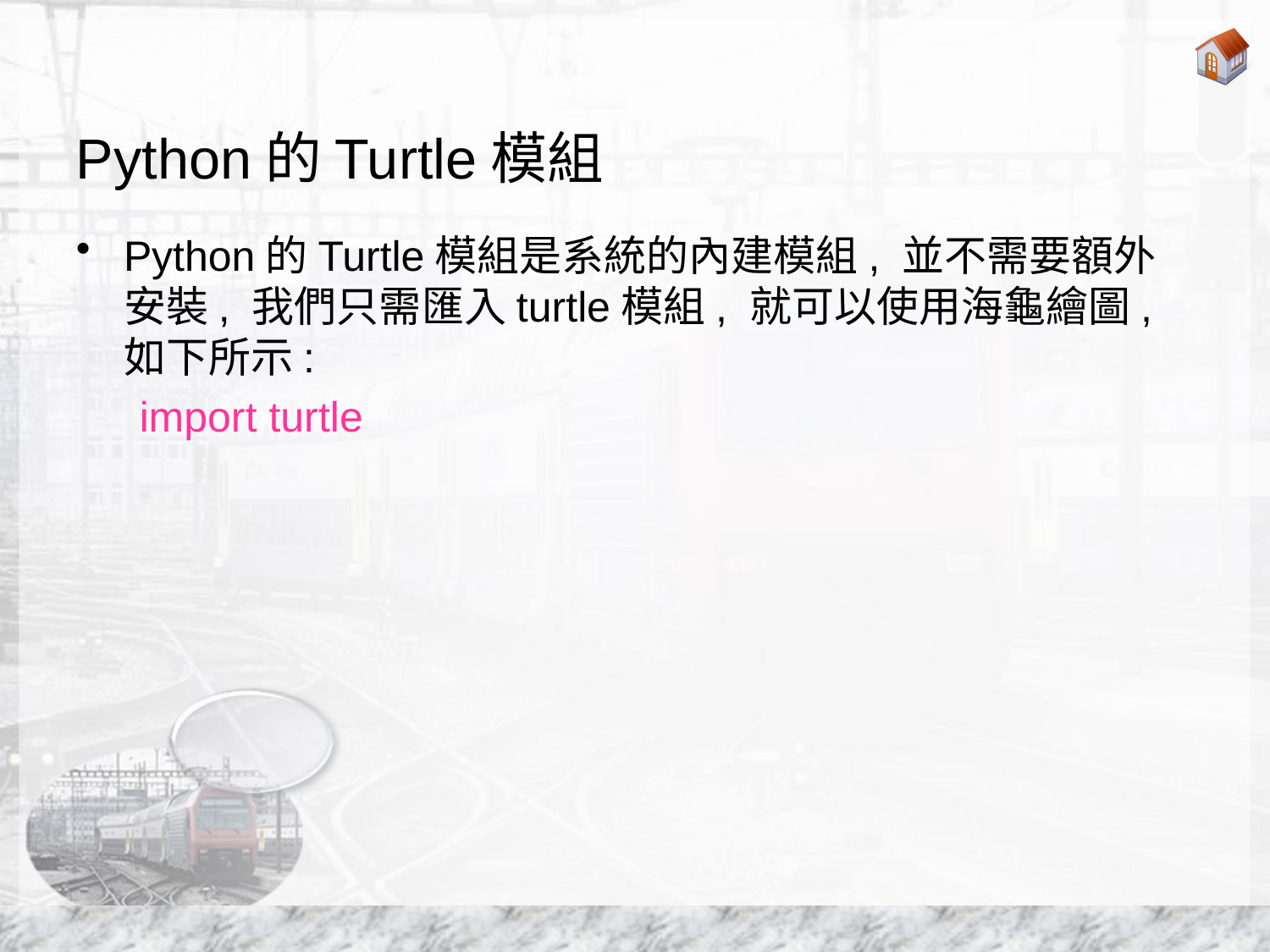

# Python的Turtle模組
Python的Turtle模組是系統的內建模組, 並不需要額外安裝, 我們只需匯入turtle模組, 就可以使用海龜繪圖, 如下所示:
import turtle